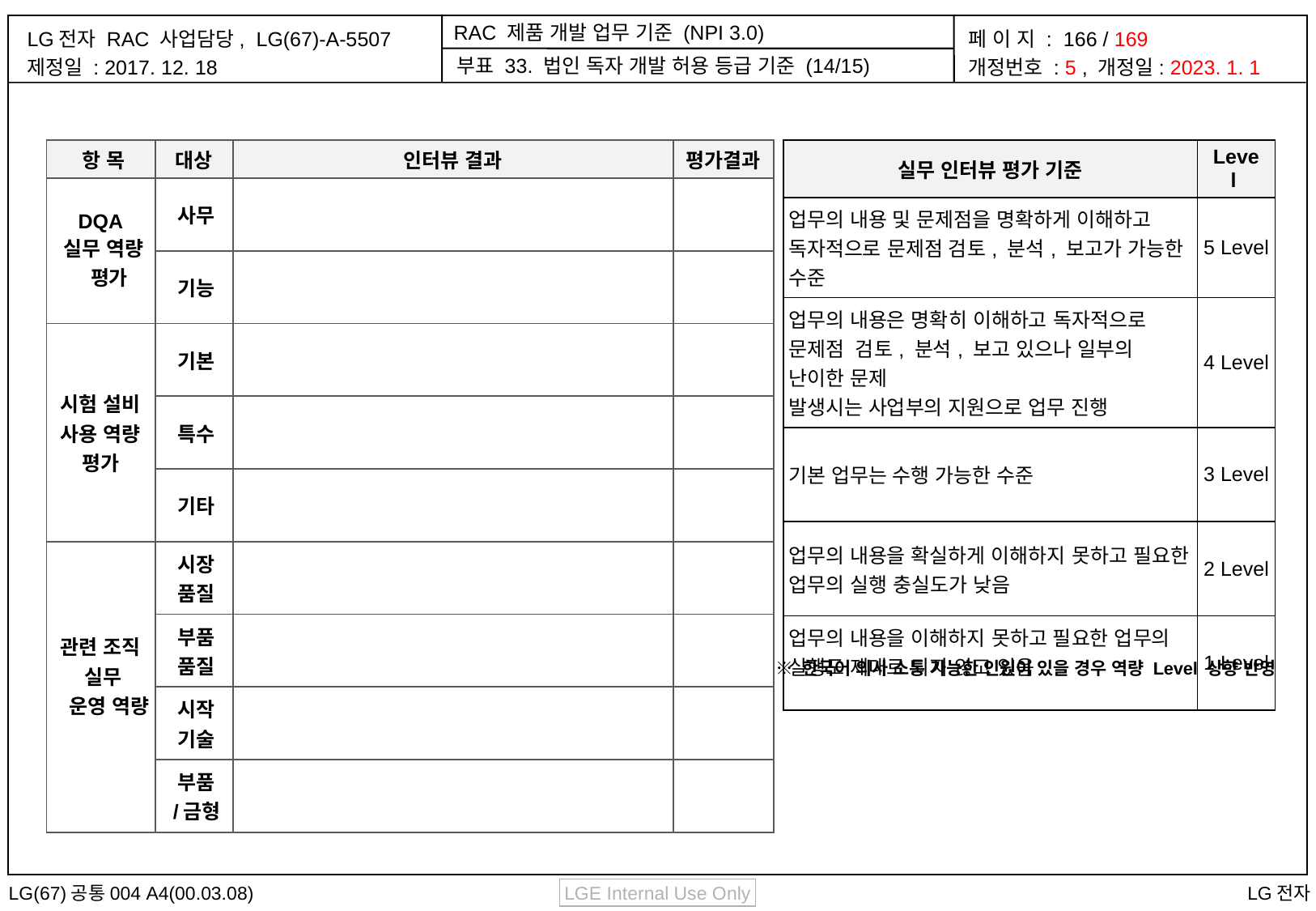

부표 33. 법인 독자 개발 허용 등급 기준 (14/15)
| 실무 인터뷰 평가 기준 | Level |
| --- | --- |
| 업무의 내용 및 문제점을 명확하게 이해하고 독자적으로 문제점 검토, 분석, 보고가 가능한 수준 | 5 Level |
| 업무의 내용은 명확히 이해하고 독자적으로 문제점 검토, 분석, 보고 있으나 일부의 난이한 문제 발생시는 사업부의 지원으로 업무 진행 | 4 Level |
| 기본 업무는 수행 가능한 수준 | 3 Level |
| 업무의 내용을 확실하게 이해하지 못하고 필요한 업무의 실행 충실도가 낮음 | 2 Level |
| 업무의 내용을 이해하지 못하고 필요한 업무의 실행도 제대로 되지 않고 있음 | 1 Level |
| 항 목 | 대상 | 인터뷰 결과 | 평가결과 |
| --- | --- | --- | --- |
| DQA 실무 역량 평가 | 사무 |  |  |
|  | 기능 |  |  |
| 시험 설비 사용 역량 평가 | 기본 |  |  |
|  | 특수 |  |  |
|  | 기타 |  |  |
| 관련 조직 실무 운영 역량 | 시장 품질 |  |  |
|  | 부품 품질 |  |  |
|  | 시작 기술 |  |  |
|  | 부품 /금형 |  |  |
 ※ 한국어 의사 소통 가능한 인원이 있을 경우 역량 Level 상향 반영